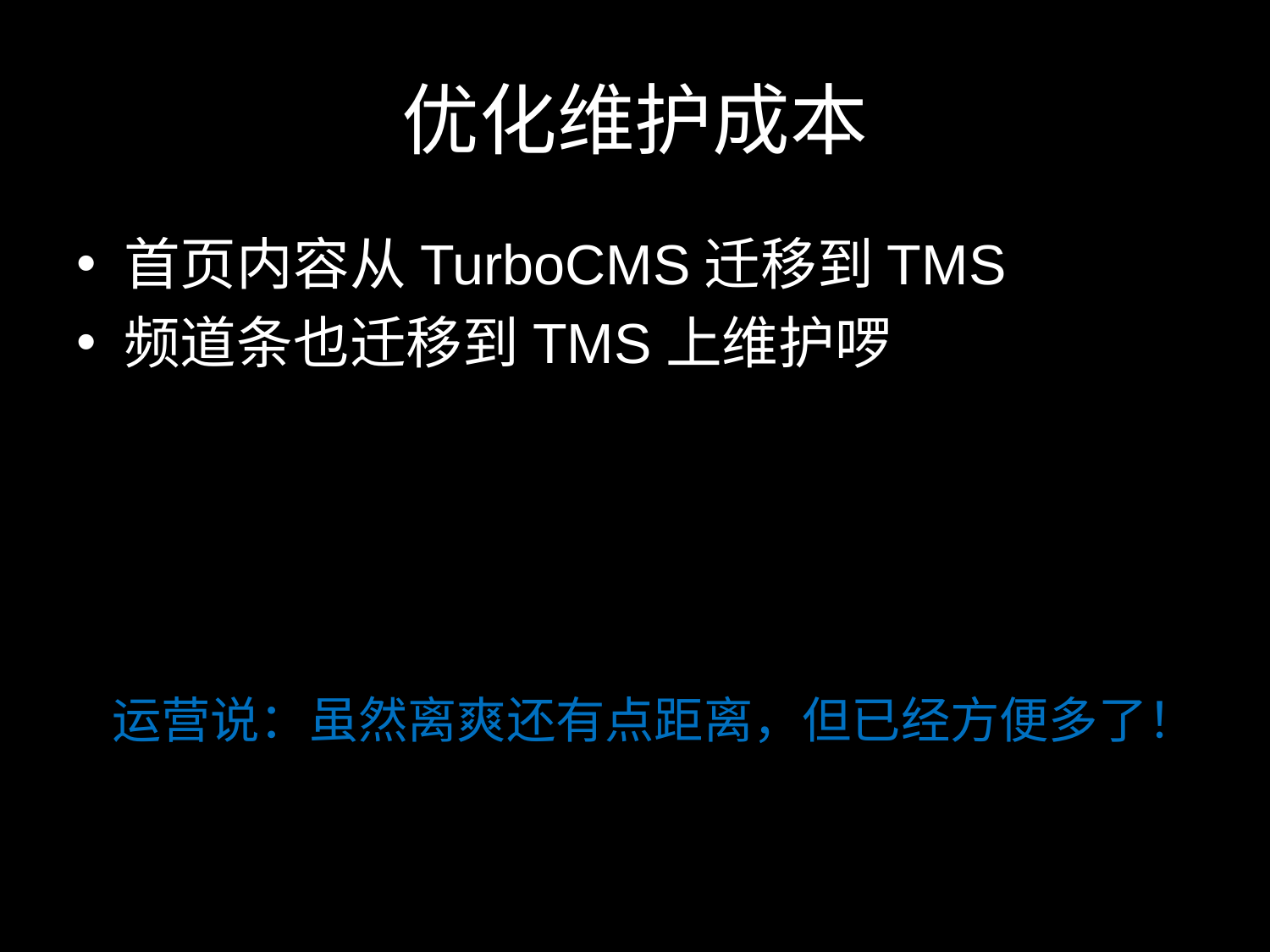

# 优化维护成本
首页内容从TurboCMS迁移到TMS
频道条也迁移到TMS上维护啰
运营说：虽然离爽还有点距离，但已经方便多了！